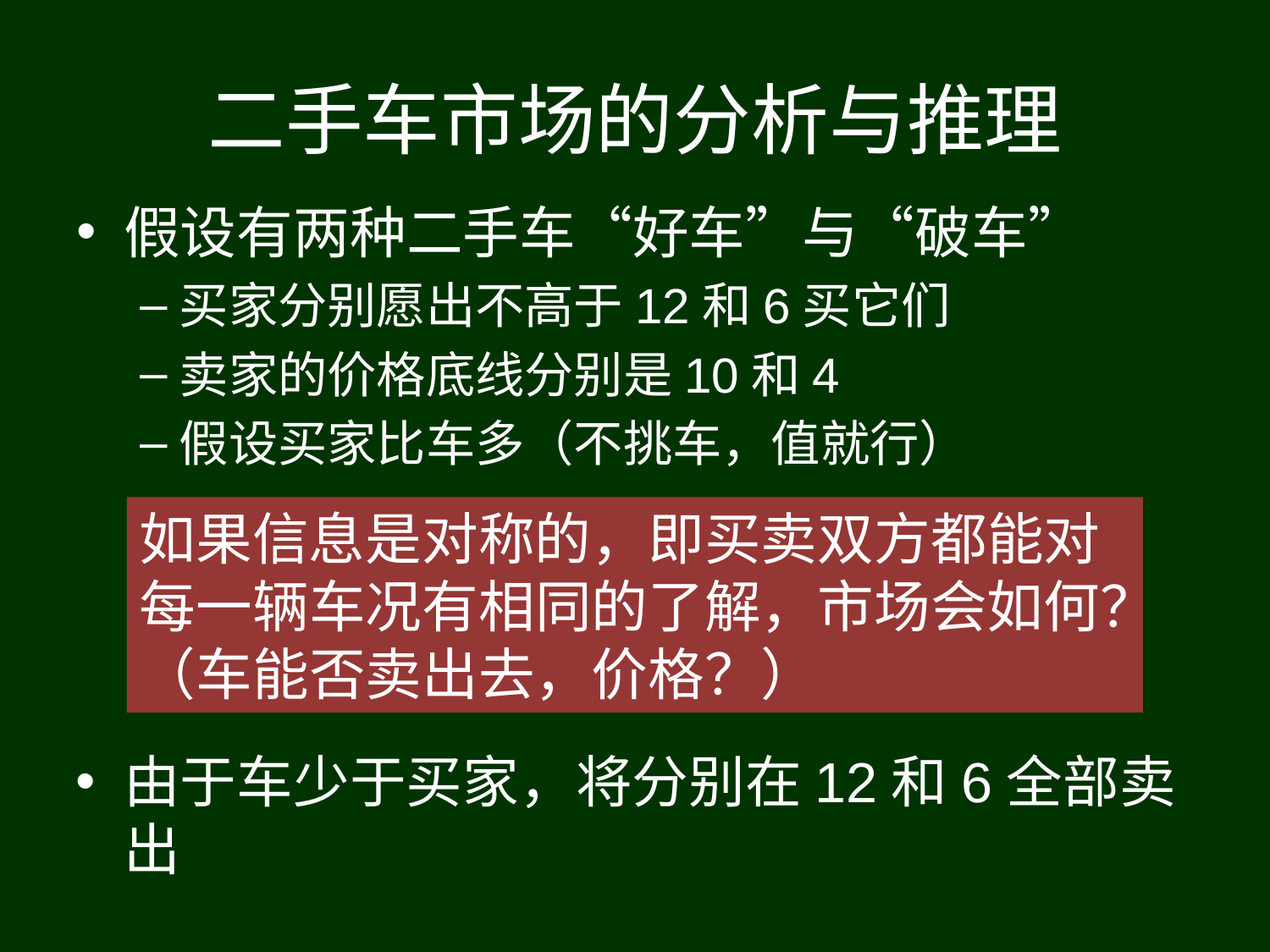

# 二手车市场的分析与推理
假设有两种二手车“好车”与“破车”
买家分别愿出不高于12和6买它们
卖家的价格底线分别是10和4
假设买家比车多（不挑车，值就行）
如果信息是对称的，即买卖双方都能对每一辆车况有相同的了解，市场会如何？
（车能否卖出去，价格？）
由于车少于买家，将分别在12和6全部卖出